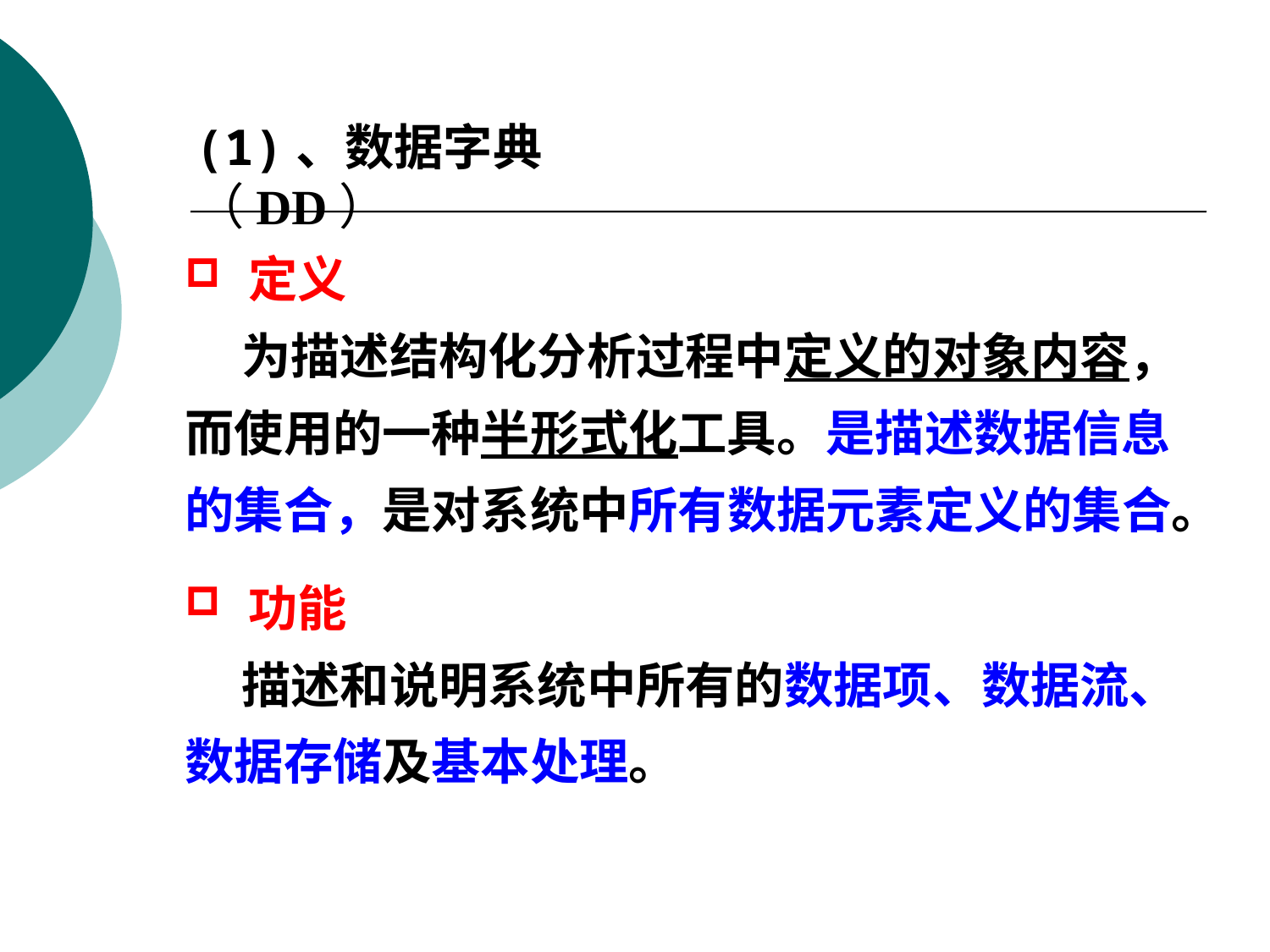

(1)、数据字典（DD）
定义
    为描述结构化分析过程中定义的对象内容，而使用的一种半形式化工具。是描述数据信息的集合，是对系统中所有数据元素定义的集合。
功能
    描述和说明系统中所有的数据项、数据流、数据存储及基本处理。